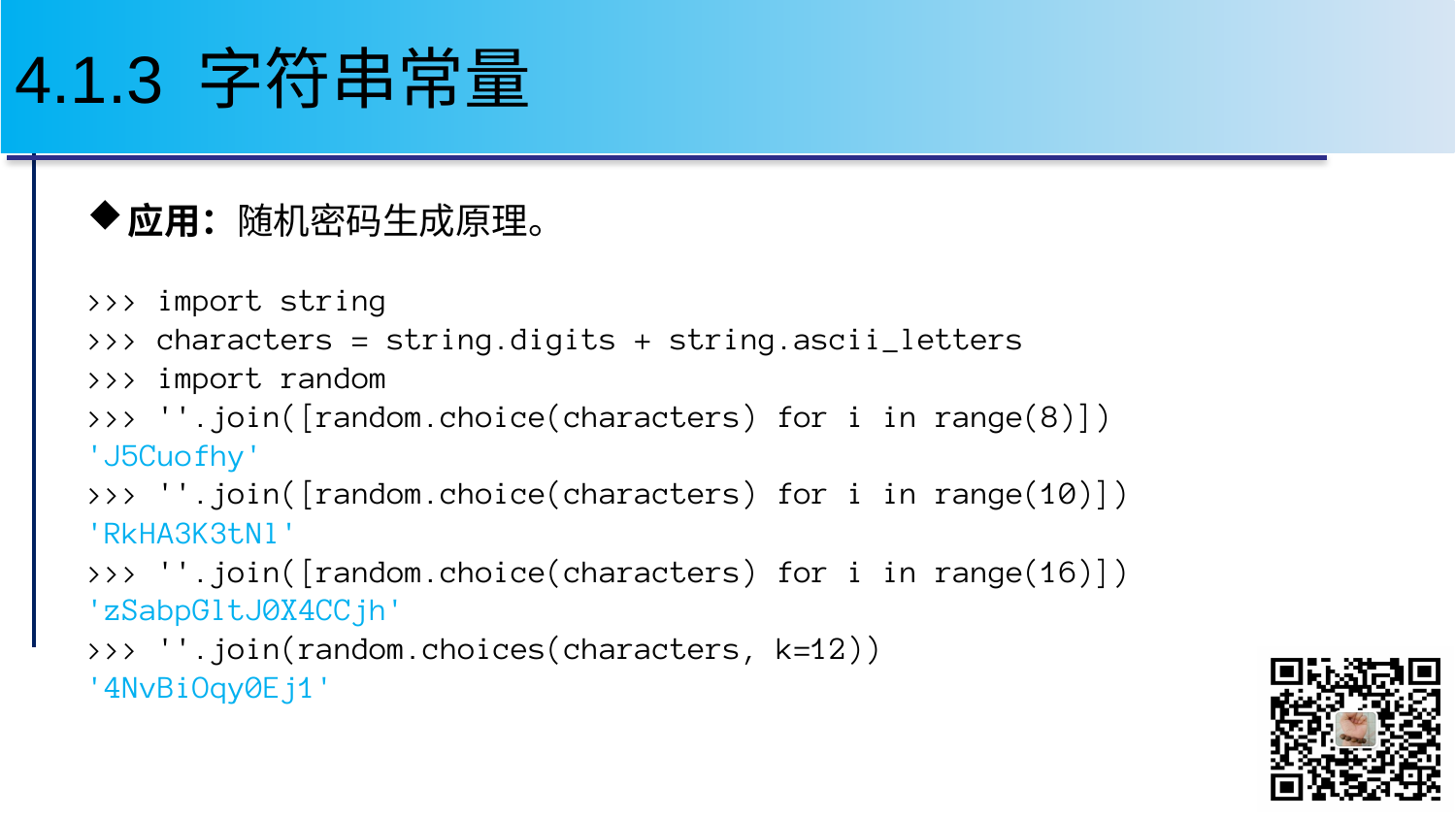

# 4.1.3 字符串常量
应用：随机密码生成原理。

>>> import string
>>> characters = string.digits + string.ascii_letters
>>> import random
>>> ''.join([random.choice(characters) for i in range(8)])
'J5Cuofhy'
>>> ''.join([random.choice(characters) for i in range(10)])
'RkHA3K3tNl'
>>> ''.join([random.choice(characters) for i in range(16)])
'zSabpGltJ0X4CCjh'
>>> ''.join(random.choices(characters, k=12))
'4NvBiOqy0Ej1'
51